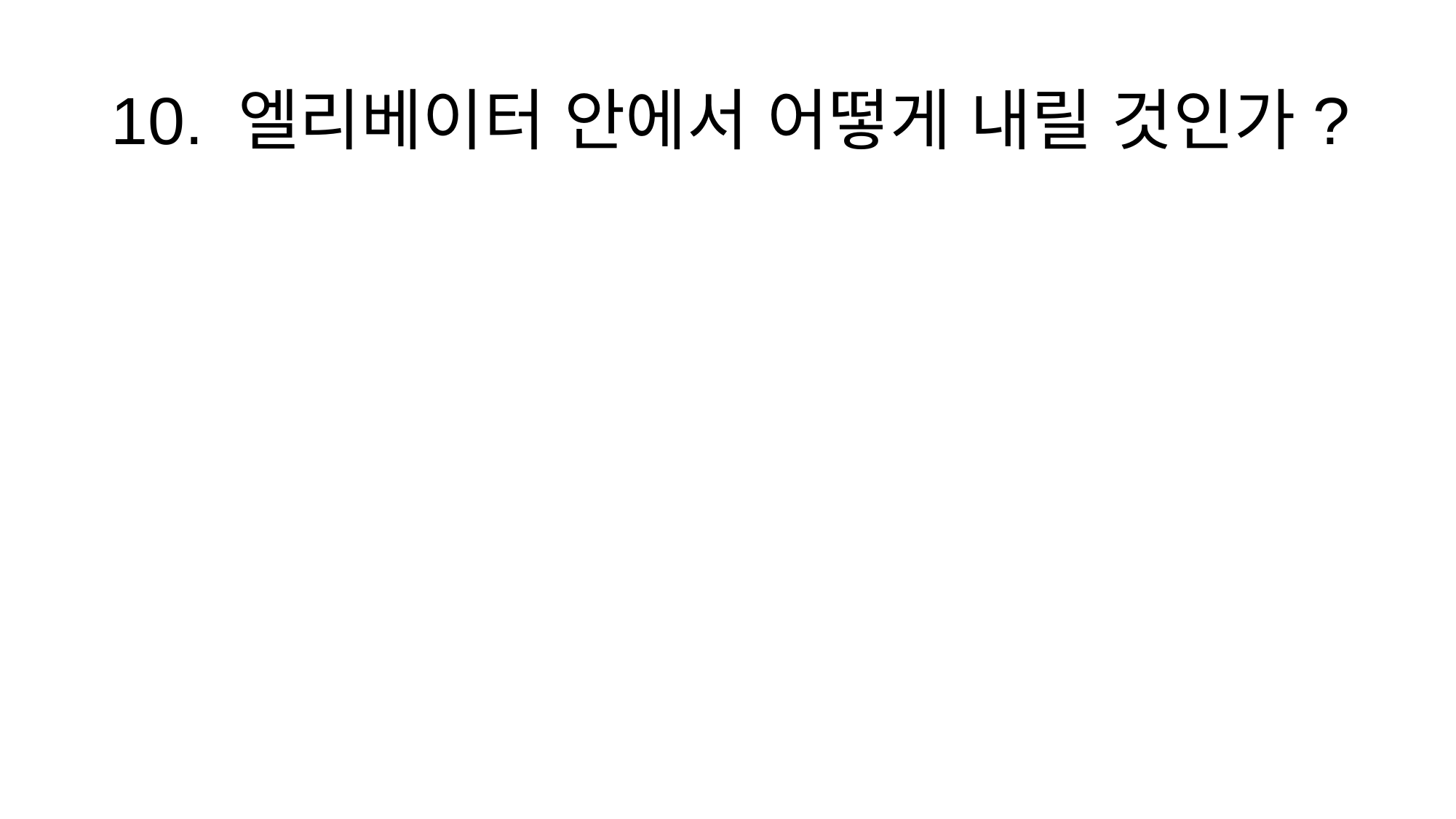

# 10. 엘리베이터 안에서 어떻게 내릴 것인가?